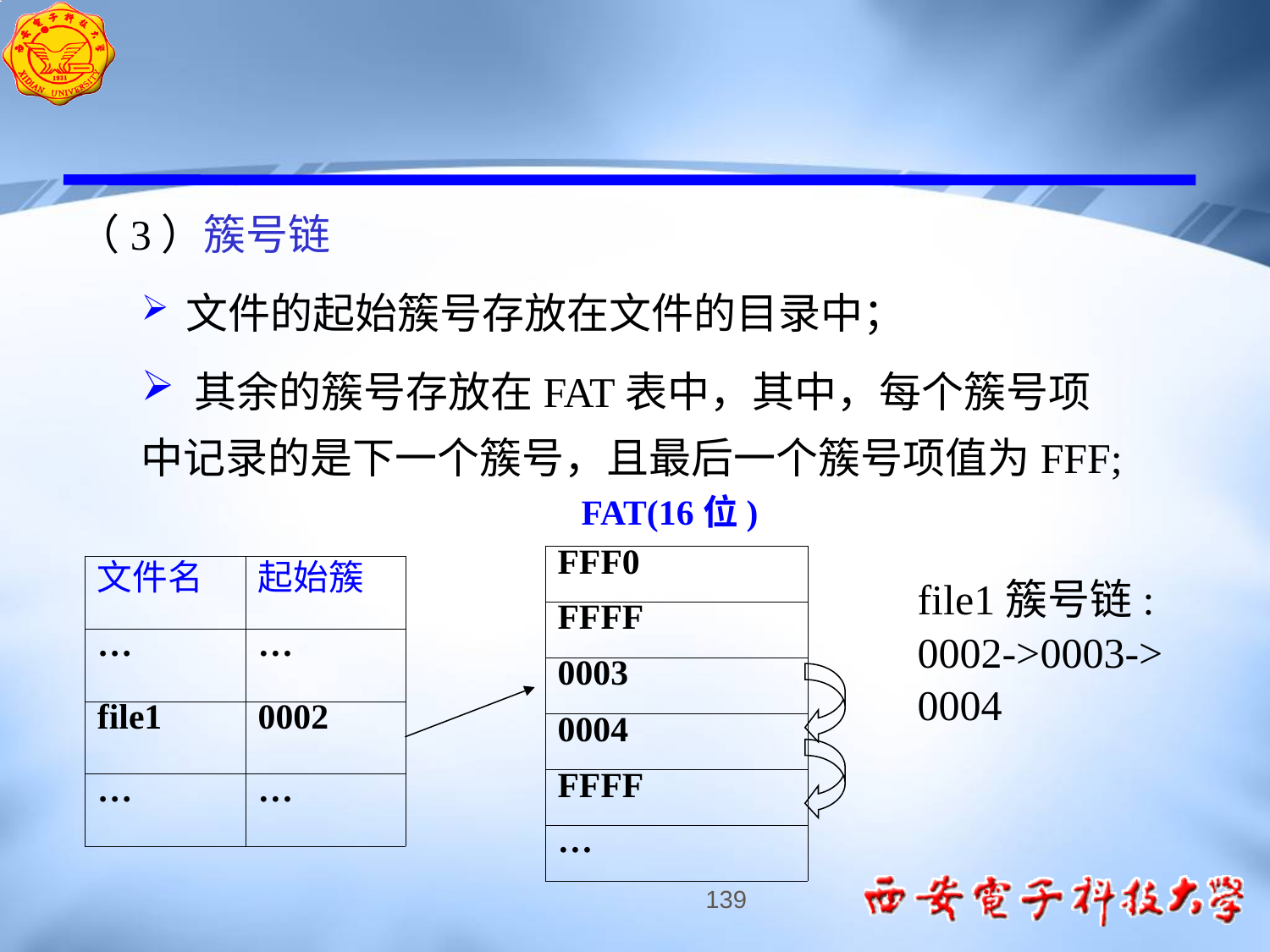

（3）簇号链
 文件的起始簇号存放在文件的目录中；
 其余的簇号存放在FAT表中，其中，每个簇号项中记录的是下一个簇号，且最后一个簇号项值为FFF;
FAT(16位)
| FFF0 |
| --- |
| FFFF |
| 0003 |
| 0004 |
| FFFF |
| … |
| 文件名 | 起始簇 |
| --- | --- |
| … | … |
| file1 | 0002 |
| … | … |
file1簇号链:
0002->0003->
0004

139